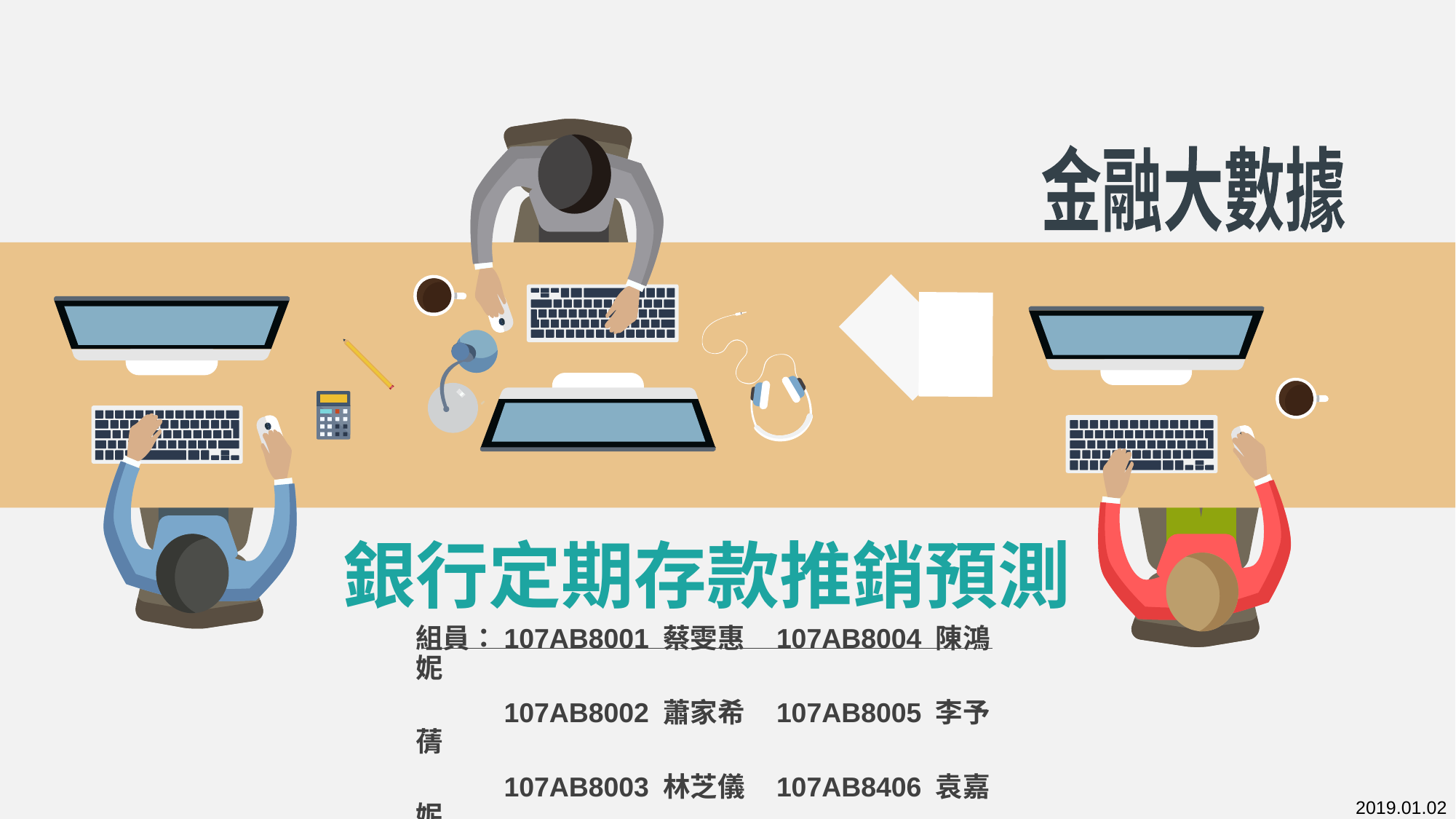

金融大數據
# 銀行定期存款推銷預測
組員：107AB8001 蔡雯惠    107AB8004 陳鴻妮
　　　107AB8002 蕭家希    107AB8005 李予蒨
　　　107AB8003 林芝儀    107AB8406 袁嘉妮
2019.01.02